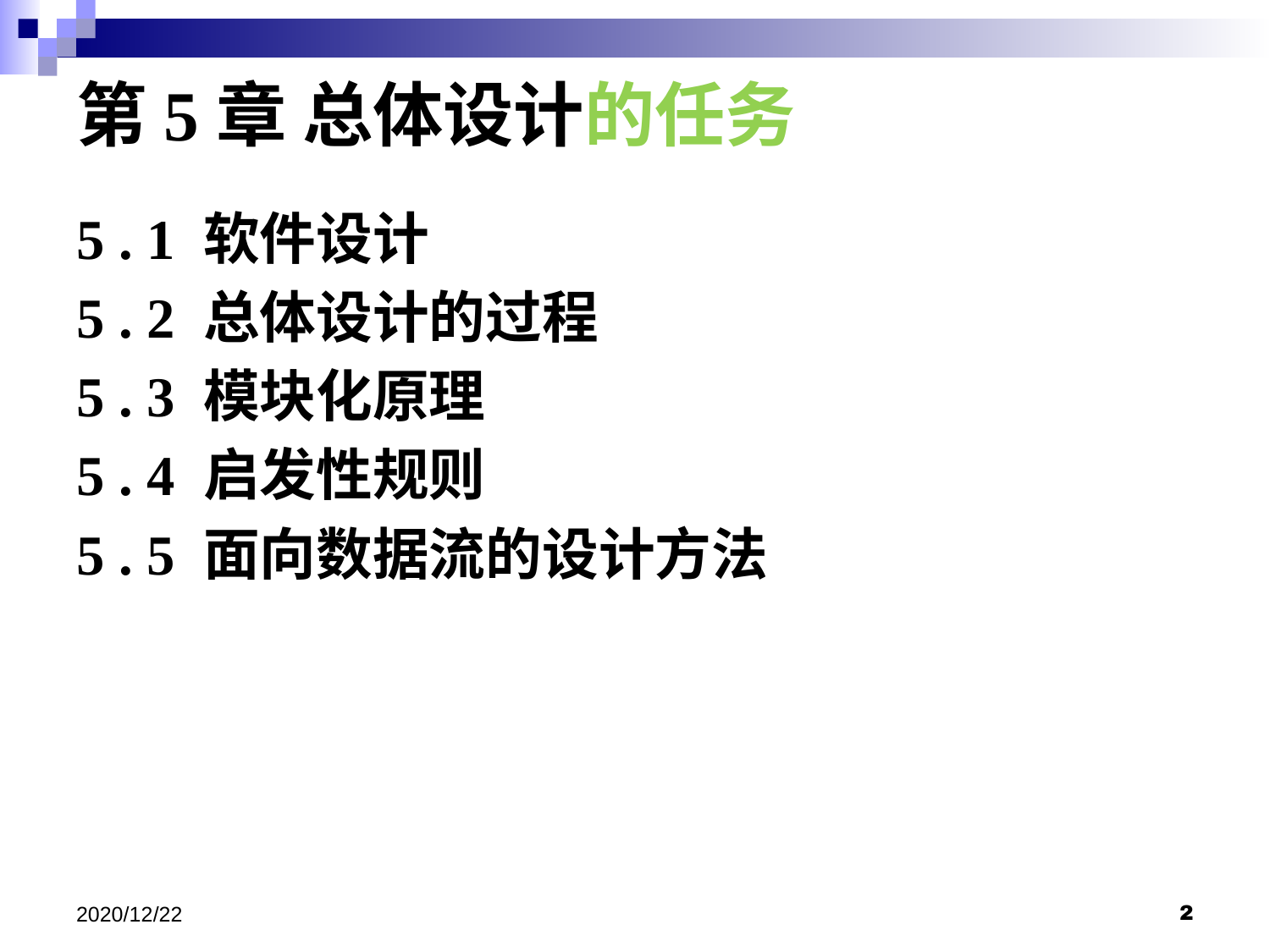

# 第5章 总体设计的任务
5 . 1 软件设计
5 . 2 总体设计的过程
5 . 3 模块化原理
5 . 4 启发性规则
5 . 5 面向数据流的设计方法

2020/12/22
2